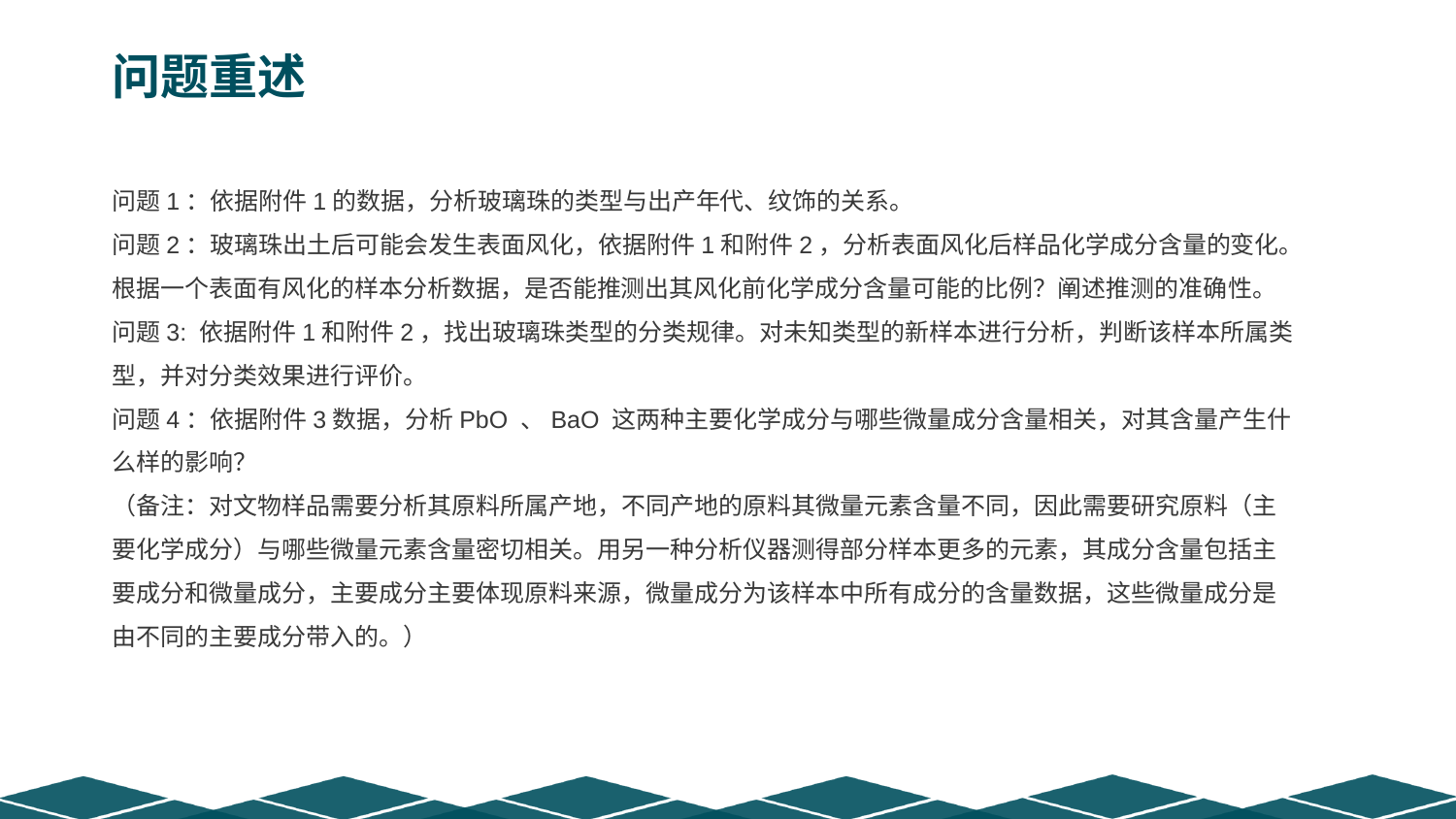

问题重述
问题1：依据附件1的数据，分析玻璃珠的类型与出产年代、纹饰的关系。
问题2：玻璃珠出土后可能会发生表面风化，依据附件1和附件2，分析表面风化后样品化学成分含量的变化。根据一个表面有风化的样本分析数据，是否能推测出其风化前化学成分含量可能的比例？阐述推测的准确性。
问题3: 依据附件1和附件2，找出玻璃珠类型的分类规律。对未知类型的新样本进行分析，判断该样本所属类型，并对分类效果进行评价。
问题4：依据附件3数据，分析PbO 、BaO 这两种主要化学成分与哪些微量成分含量相关，对其含量产生什么样的影响？
（备注：对文物样品需要分析其原料所属产地，不同产地的原料其微量元素含量不同，因此需要研究原料（主要化学成分）与哪些微量元素含量密切相关。用另一种分析仪器测得部分样本更多的元素，其成分含量包括主要成分和微量成分，主要成分主要体现原料来源，微量成分为该样本中所有成分的含量数据，这些微量成分是由不同的主要成分带入的。）